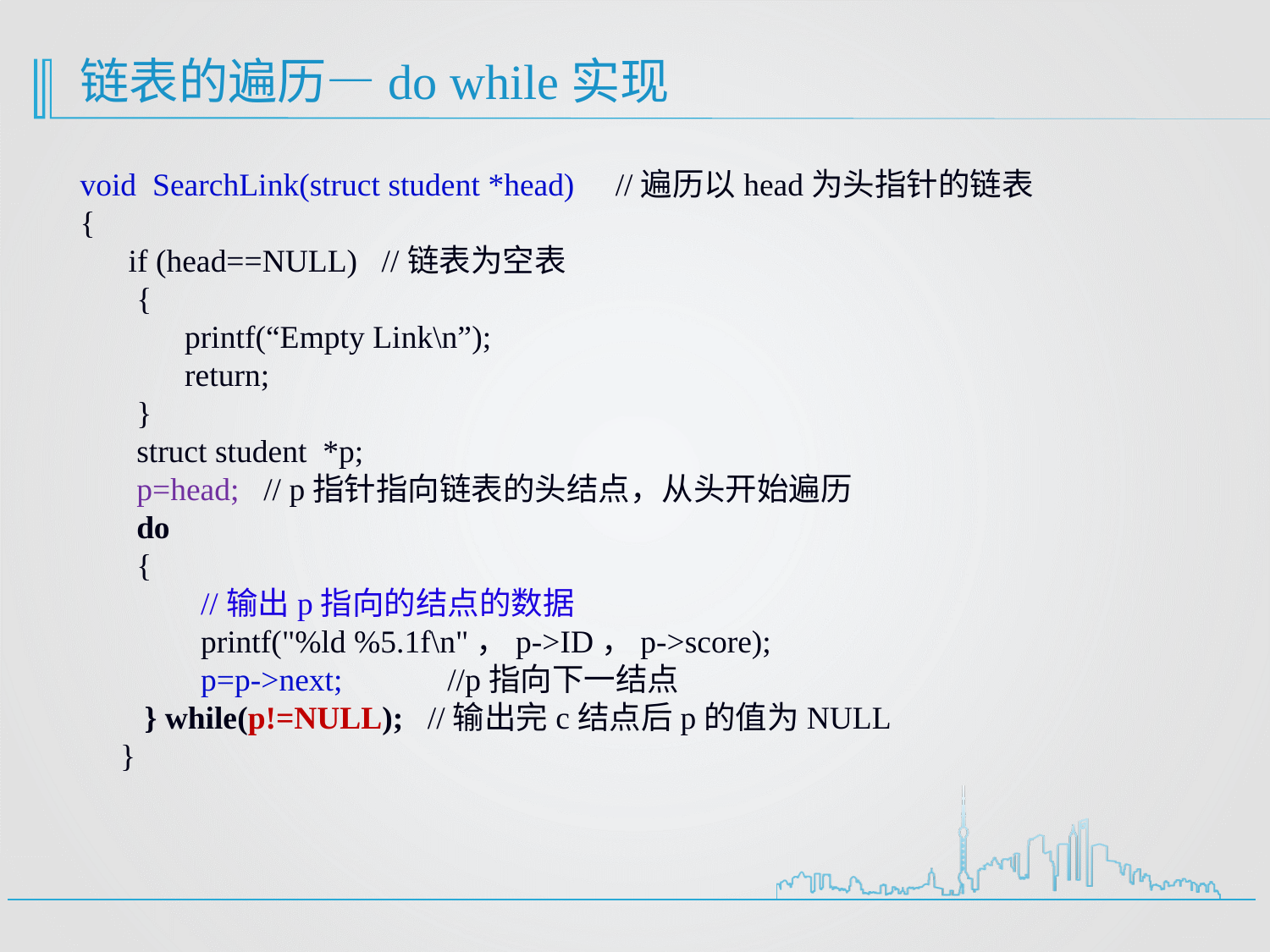

# 链表的遍历—do while实现
void  SearchLink(struct student *head)     //遍历以head为头指针的链表
{
      if (head==NULL)   //链表为空表
       {
             printf(“Empty Link\n”);
             return;
       }
       struct student  *p;
       p=head;   // p指针指向链表的头结点，从头开始遍历
       do
       {
               //输出p指向的结点的数据
               printf("%ld %5.1f\n"，p->ID，p->score);
               p=p->next;             //p指向下一结点
        } while(p!=NULL);   //输出完c结点后p的值为NULL
     }